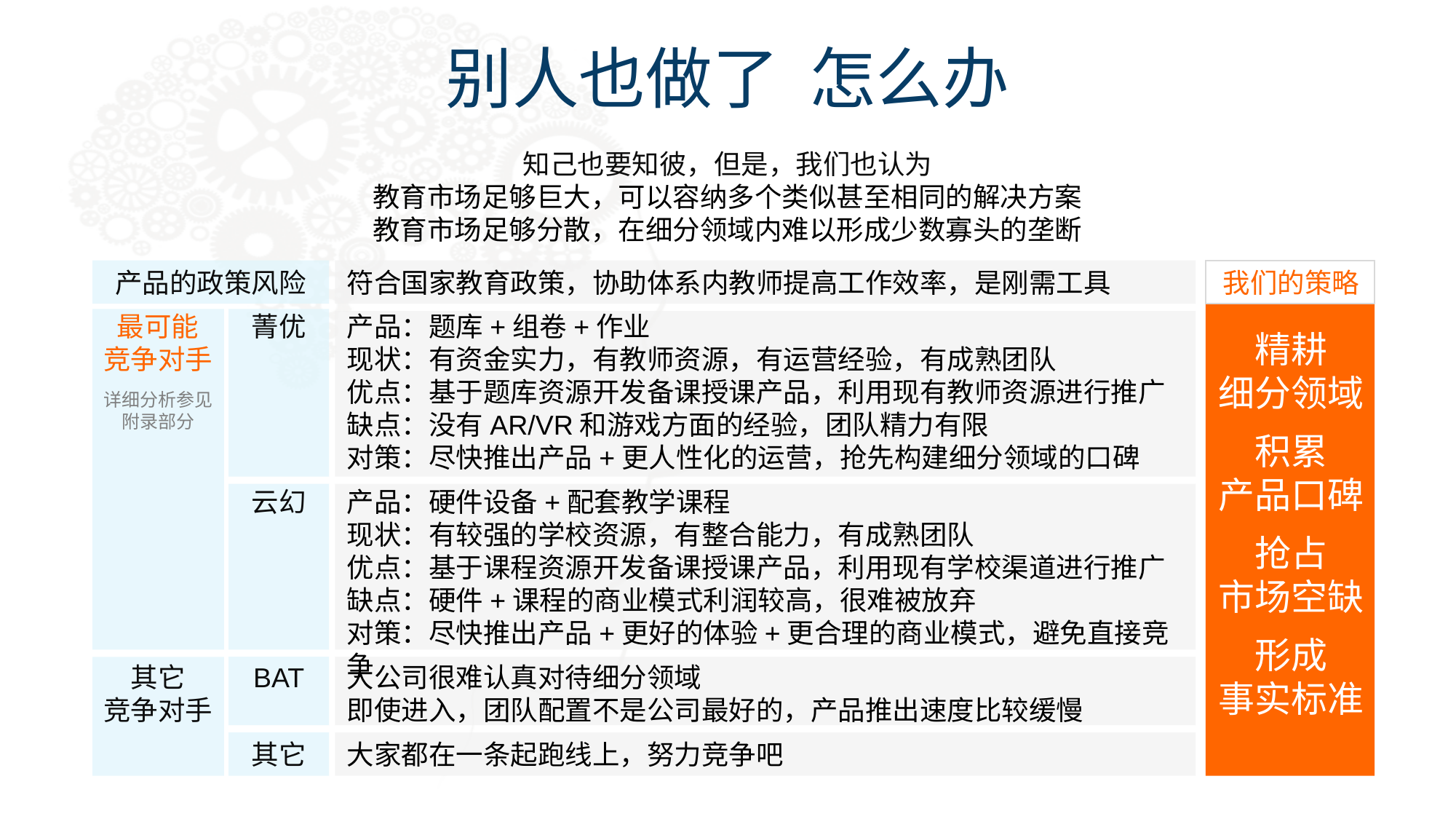

别人也做了  怎么办
知己也要知彼，但是，我们也认为
教育市场足够巨大，可以容纳多个类似甚至相同的解决方案
教育市场足够分散，在细分领域内难以形成少数寡头的垄断
产品的政策风险

符合国家教育政策，协助体系内教师提高工作效率，是刚需工具

我们的策略
最可能
竞争对手
菁优
产品：题库+组卷+作业
现状：有资金实力，有教师资源，有运营经验，有成熟团队
优点：基于题库资源开发备课授课产品，利用现有教师资源进行推广
缺点：没有AR/VR和游戏方面的经验，团队精力有限
对策：尽快推出产品+更人性化的运营，抢先构建细分领域的口碑

精耕
细分领域

积累
产品口碑

抢占
市场空缺

形成
事实标准
详细分析参见
附录部分
云幻
产品：硬件设备+配套教学课程
现状：有较强的学校资源，有整合能力，有成熟团队
优点：基于课程资源开发备课授课产品，利用现有学校渠道进行推广
缺点：硬件+课程的商业模式利润较高，很难被放弃
对策：尽快推出产品+更好的体验+更合理的商业模式，避免直接竞争

其它
竞争对手
BAT
大公司很难认真对待细分领域
即使进入，团队配置不是公司最好的，产品推出速度比较缓慢

其它
大家都在一条起跑线上，努力竞争吧